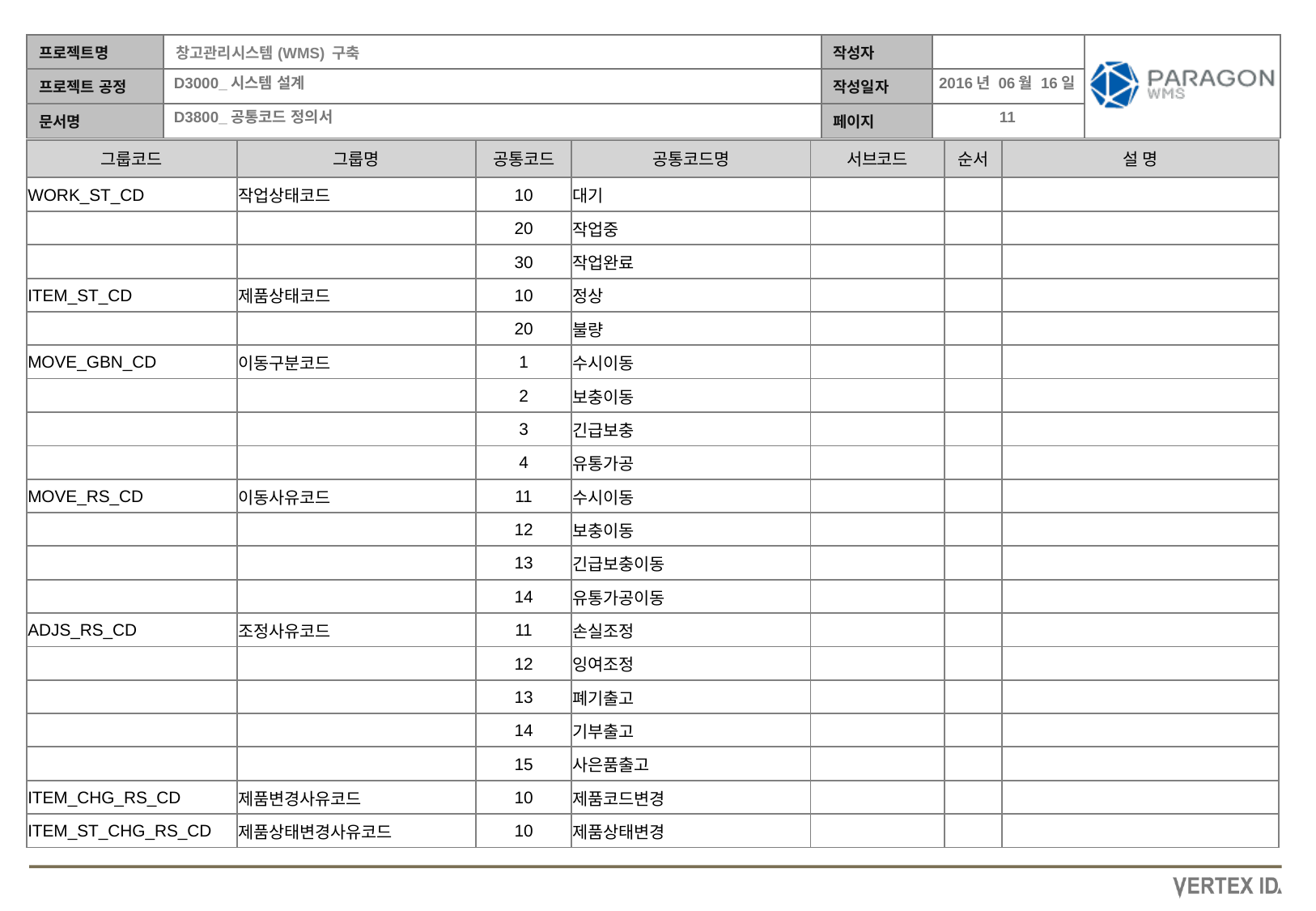

2016년 06월 16일
| 그룹코드 | 그룹명 | 공통코드 | 공통코드명 | 서브코드 | 순서 | 설 명 |
| --- | --- | --- | --- | --- | --- | --- |
| WORK\_ST\_CD | 작업상태코드 | 10 | 대기 |  |  |  |
| --- | --- | --- | --- | --- | --- | --- |
|  |  | 20 | 작업중 |  |  |  |
|  |  | 30 | 작업완료 |  |  |  |
| ITEM\_ST\_CD | 제품상태코드 | 10 | 정상 |  |  |  |
|  |  | 20 | 불량 |  |  |  |
| MOVE\_GBN\_CD | 이동구분코드 | 1 | 수시이동 |  |  |  |
|  |  | 2 | 보충이동 |  |  |  |
|  |  | 3 | 긴급보충 |  |  |  |
|  |  | 4 | 유통가공 |  |  |  |
| MOVE\_RS\_CD | 이동사유코드 | 11 | 수시이동 |  |  |  |
|  |  | 12 | 보충이동 |  |  |  |
|  |  | 13 | 긴급보충이동 |  |  |  |
|  |  | 14 | 유통가공이동 |  |  |  |
| ADJS\_RS\_CD | 조정사유코드 | 11 | 손실조정 |  |  |  |
|  |  | 12 | 잉여조정 |  |  |  |
|  |  | 13 | 폐기출고 |  |  |  |
|  |  | 14 | 기부출고 |  |  |  |
|  |  | 15 | 사은품출고 |  |  |  |
| ITEM\_CHG\_RS\_CD | 제품변경사유코드 | 10 | 제품코드변경 |  |  |  |
| ITEM\_ST\_CHG\_RS\_CD | 제품상태변경사유코드 | 10 | 제품상태변경 |  |  |  |